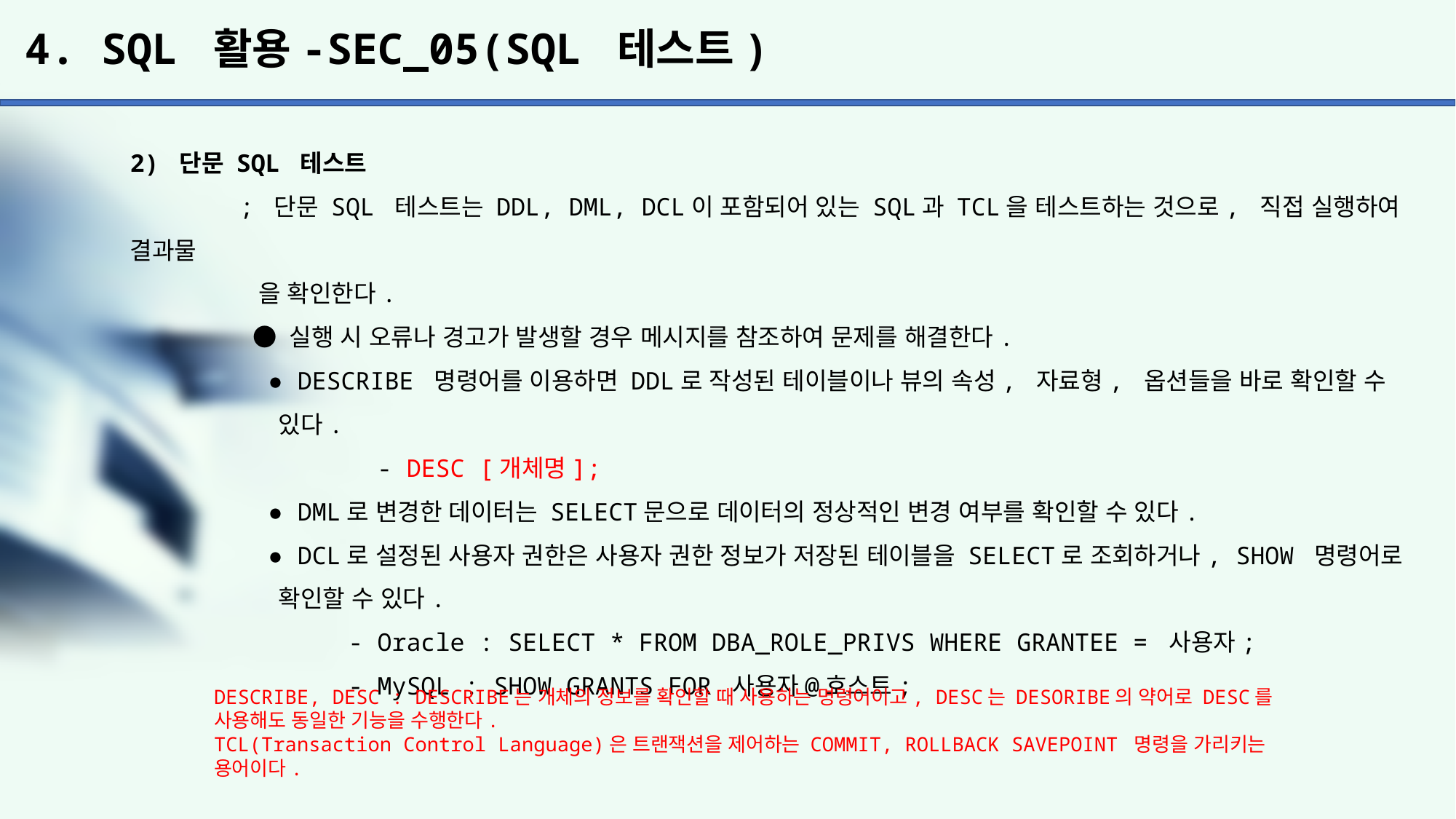

# 4. SQL 활용-SEC_05(SQL 테스트)
2) 단문 SQL 테스트
	; 단문 SQL 테스트는 DDL, DML, DCL이 포함되어 있는 SQL과 TCL을 테스트하는 것으로, 직접 실행하여 결과물
	  을 확인한다.
	  ● 실행 시 오류나 경고가 발생할 경우 메시지를 참조하여 문제를 해결한다.
	  ● DESCRIBE 명령어를 이용하면 DDL로 작성된 테이블이나 뷰의 속성, 자료형, 옵션들을 바로 확인할 수
	     있다.
		  - DESC [개체명];
	  ● DML로 변경한 데이터는 SELECT문으로 데이터의 정상적인 변경 여부를 확인할 수 있다.
	  ● DCL로 설정된 사용자 권한은 사용자 권한 정보가 저장된 테이블을 SELECT로 조회하거나, SHOW 명령어로
	     확인할 수 있다.
		- Oracle : SELECT * FROM DBA_ROLE_PRIVS WHERE GRANTEE = 사용자;
		- MySQL : SHOW GRANTS FOR 사용자@호스트;
DESCRIBE, DESC : DESCRIBE는 개체의 정보를 확인할 때 사용하는 명령어이고, DESC는 DESORIBE의 약어로 DESC를 사용해도 동일한 기능을 수행한다.
TCL(Transaction Control Language)은 트랜잭션을 제어하는 COMMIT, ROLLBACK SAVEPOINT 명령을 가리키는 용어이다.